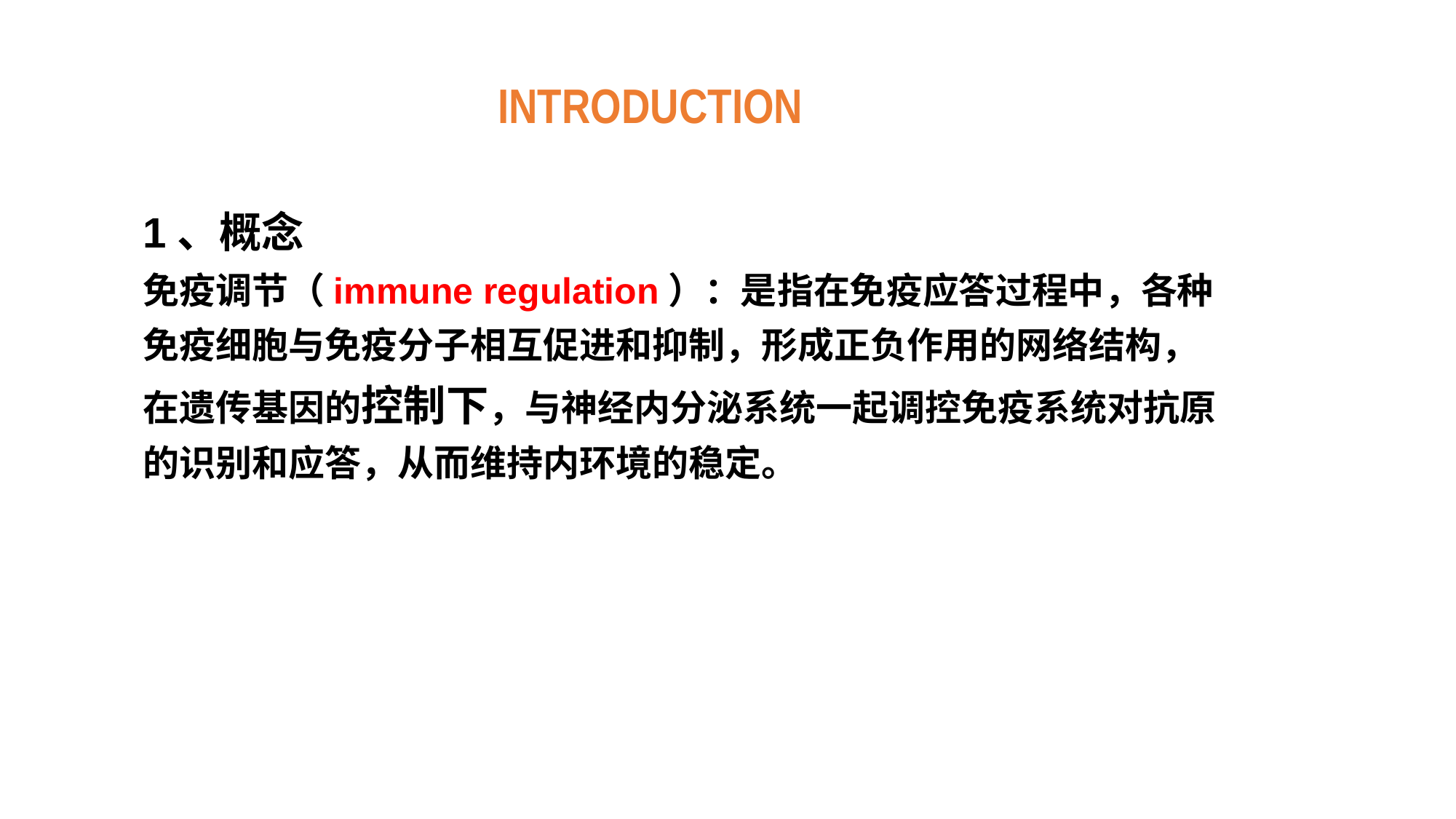

INTRODUCTION
1、概念
免疫调节（immune regulation）：是指在免疫应答过程中，各种免疫细胞与免疫分子相互促进和抑制，形成正负作用的网络结构，在遗传基因的控制下，与神经内分泌系统一起调控免疫系统对抗原的识别和应答，从而维持内环境的稳定。